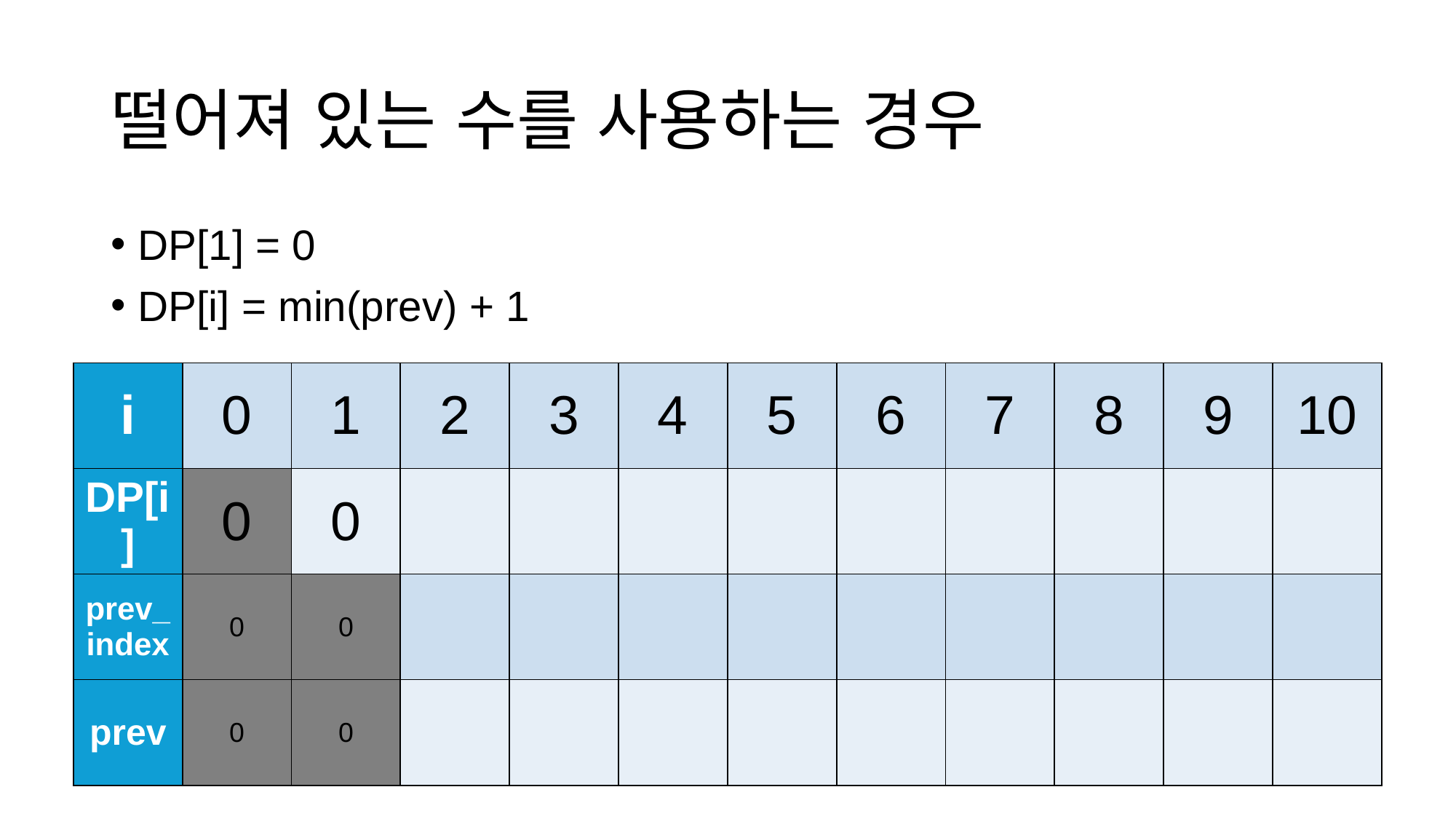

# 떨어져 있는 수를 사용하는 경우
DP[1] = 0
DP[i] = min(prev) + 1

| i | 0 | 1 | 2 | 3 | 4 | 5 | 6 | 7 | 8 | 9 | 10 |
| --- | --- | --- | --- | --- | --- | --- | --- | --- | --- | --- | --- |
| DP[i] | 0 | 0 |  |  |  |  |  |  |  |  |  |
| prev\_index | 0 | 0 |  |  |  |  |  |  |  |  |  |
| prev | 0 | 0 |  |  |  |  |  |  |  |  |  |